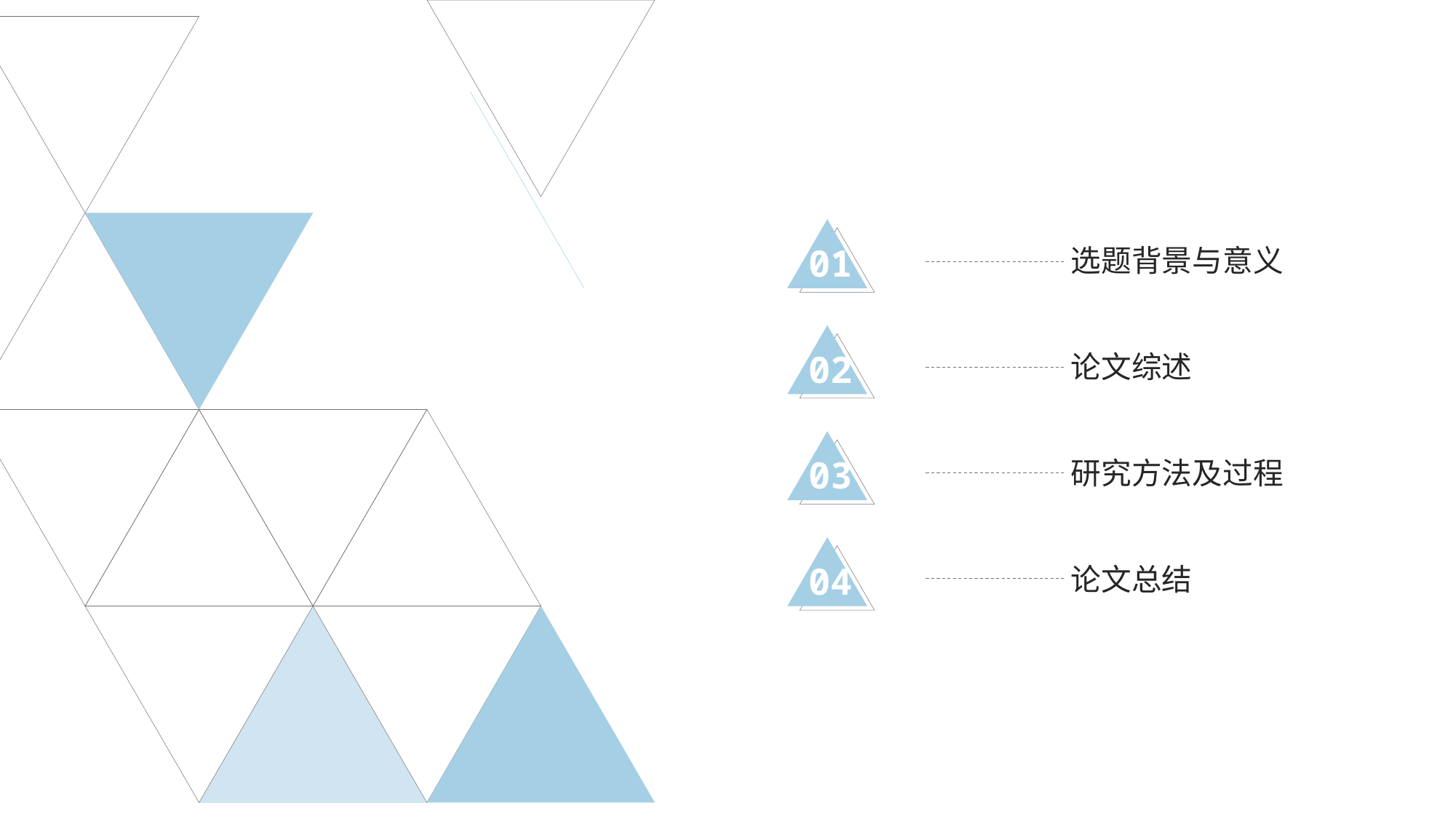

选题背景与意义
01

论文综述
02

研究方法及过程
03

论文总结
04